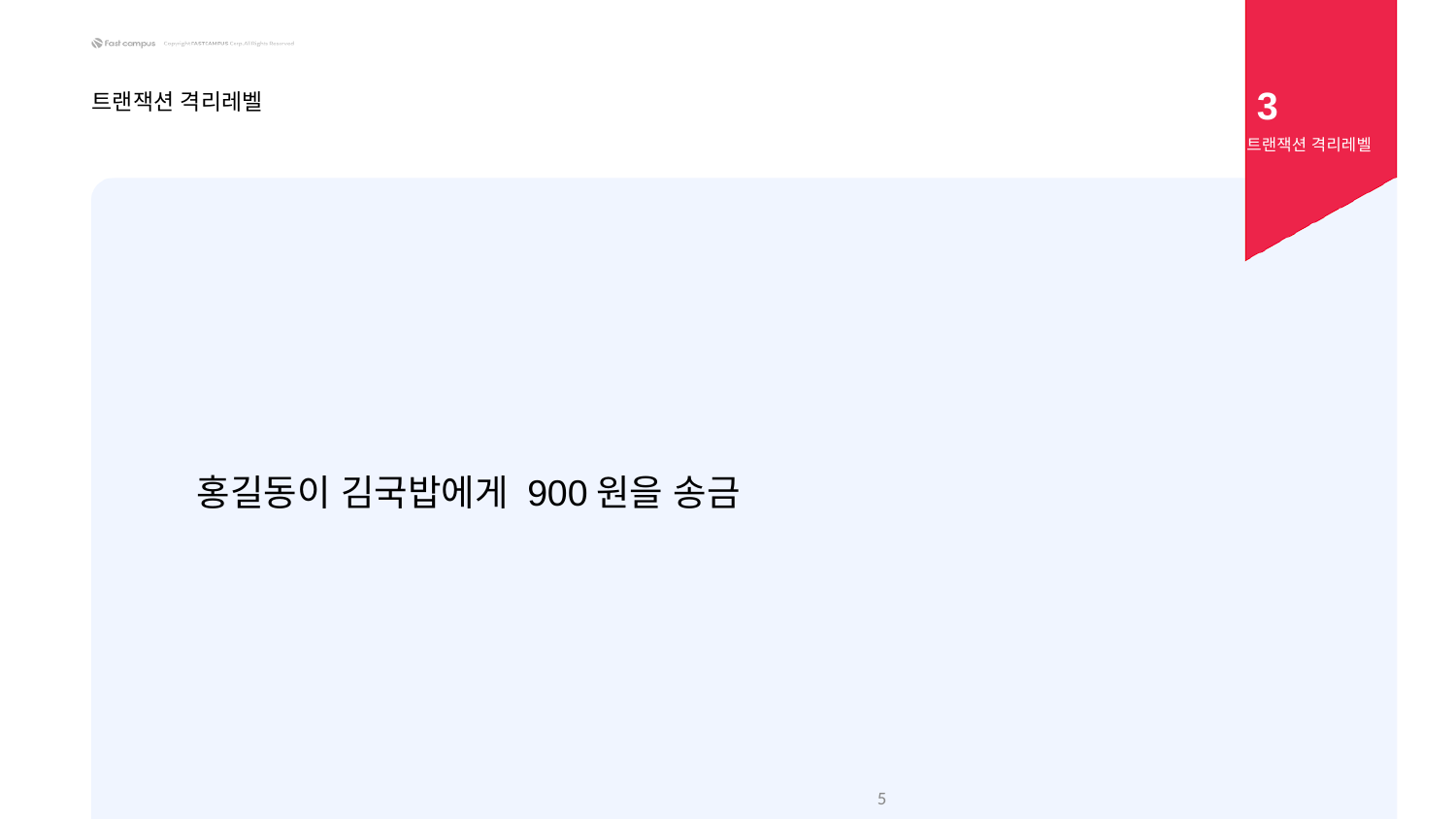

3
트랜잭션 격리레벨
트랜잭션 격리레벨
홍길동이 김국밥에게 900원을 송금
5